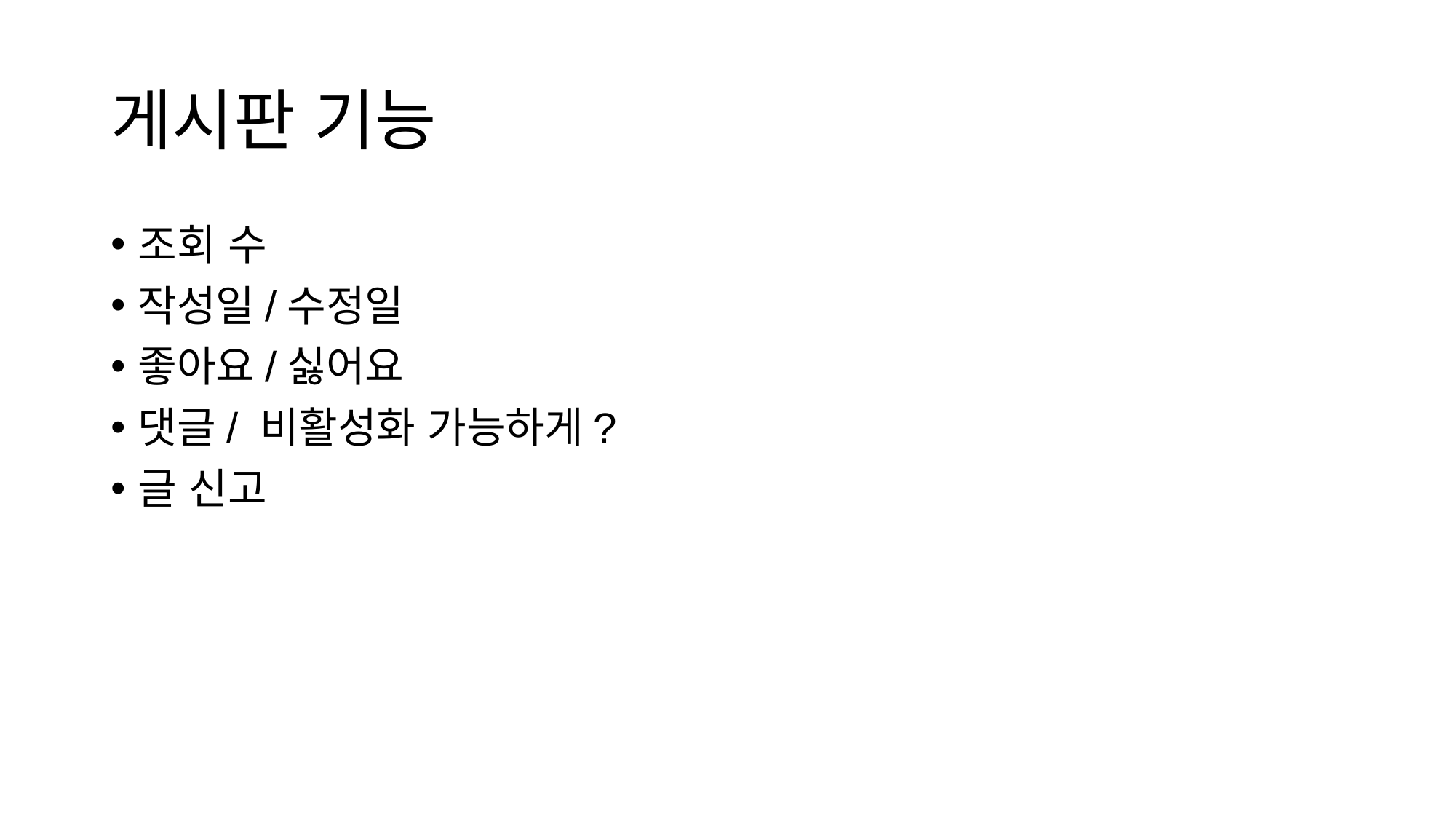

# 게시판 기능
조회 수
작성일/수정일
좋아요/싫어요
댓글/ 비활성화 가능하게?
글 신고